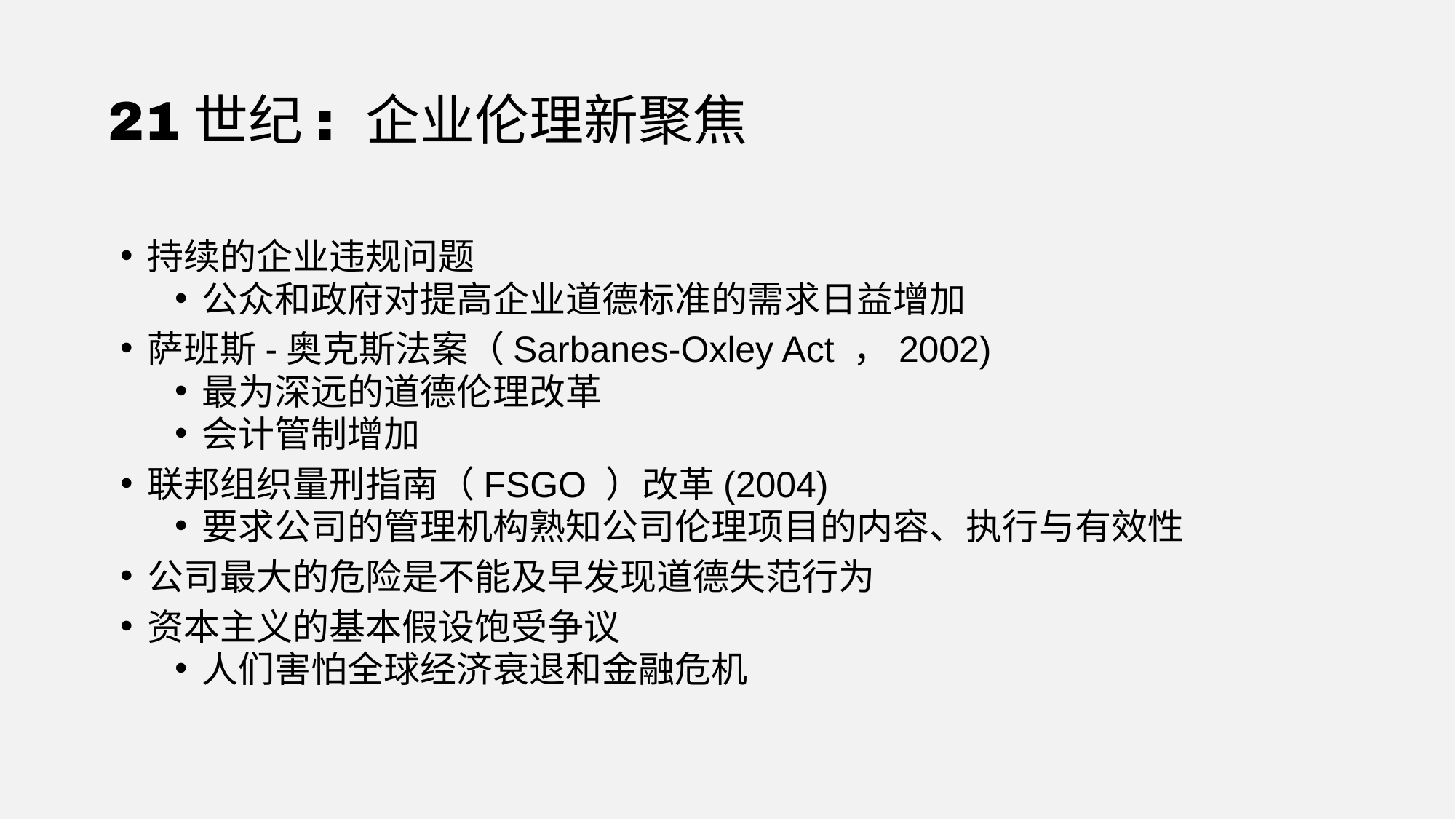

21世纪: 企业伦理新聚焦
持续的企业违规问题
公众和政府对提高企业道德标准的需求日益增加
萨班斯-奥克斯法案（Sarbanes-Oxley Act ，2002)
最为深远的道德伦理改革
会计管制增加
联邦组织量刑指南（FSGO ）改革(2004)
要求公司的管理机构熟知公司伦理项目的内容、执行与有效性
公司最大的危险是不能及早发现道德失范行为
资本主义的基本假设饱受争议
人们害怕全球经济衰退和金融危机